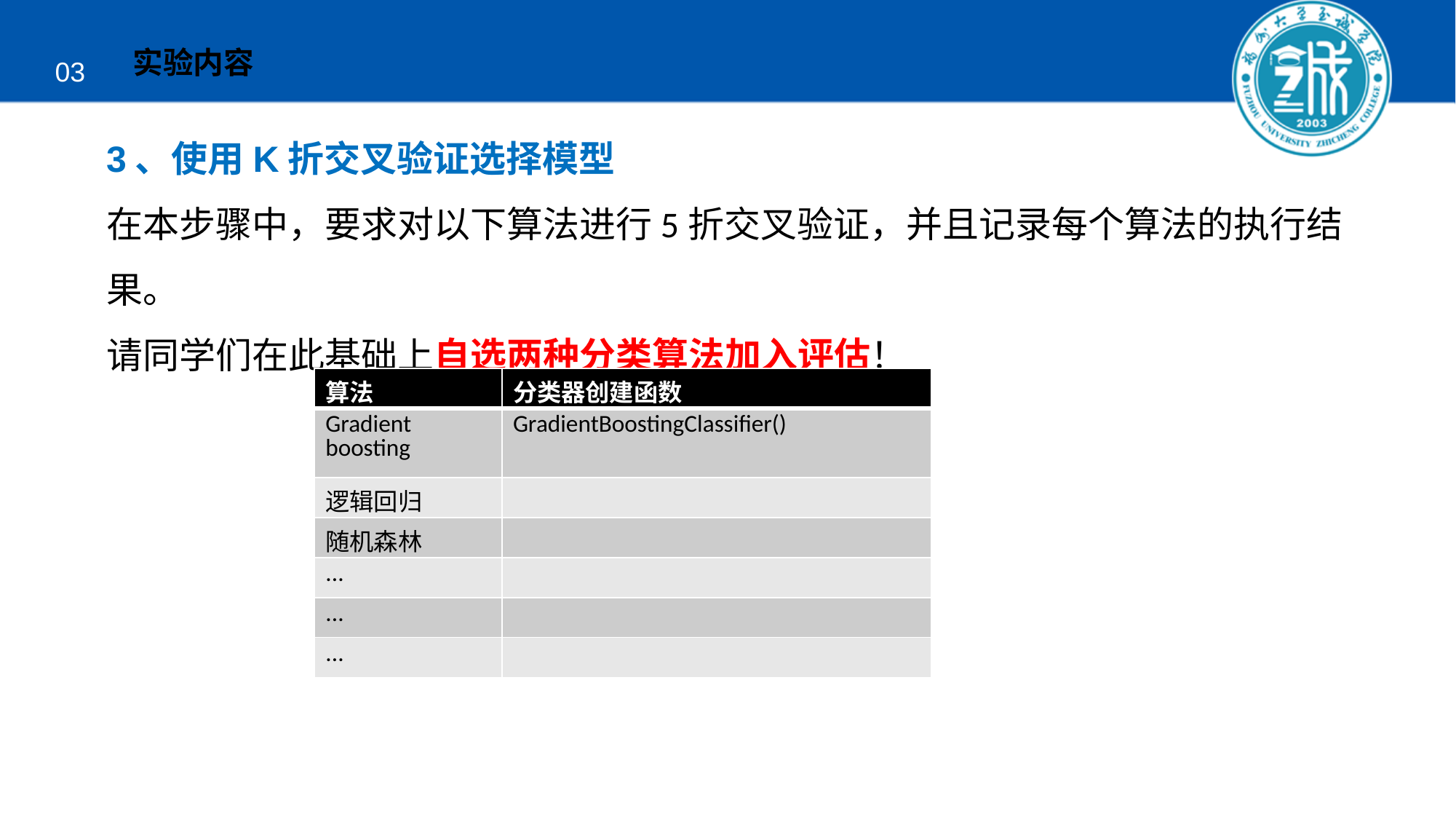

实验内容
03
3、使用K折交叉验证选择模型
在本步骤中，要求对以下算法进行5折交叉验证，并且记录每个算法的执行结果。
请同学们在此基础上自选两种分类算法加入评估！

| 算法 | 分类器创建函数 |
| --- | --- |
| Gradient boosting | GradientBoostingClassifier() |
| 逻辑回归 |  |
| 随机森林 |  |
| ... |  |
| ... |  |
| ... |  |